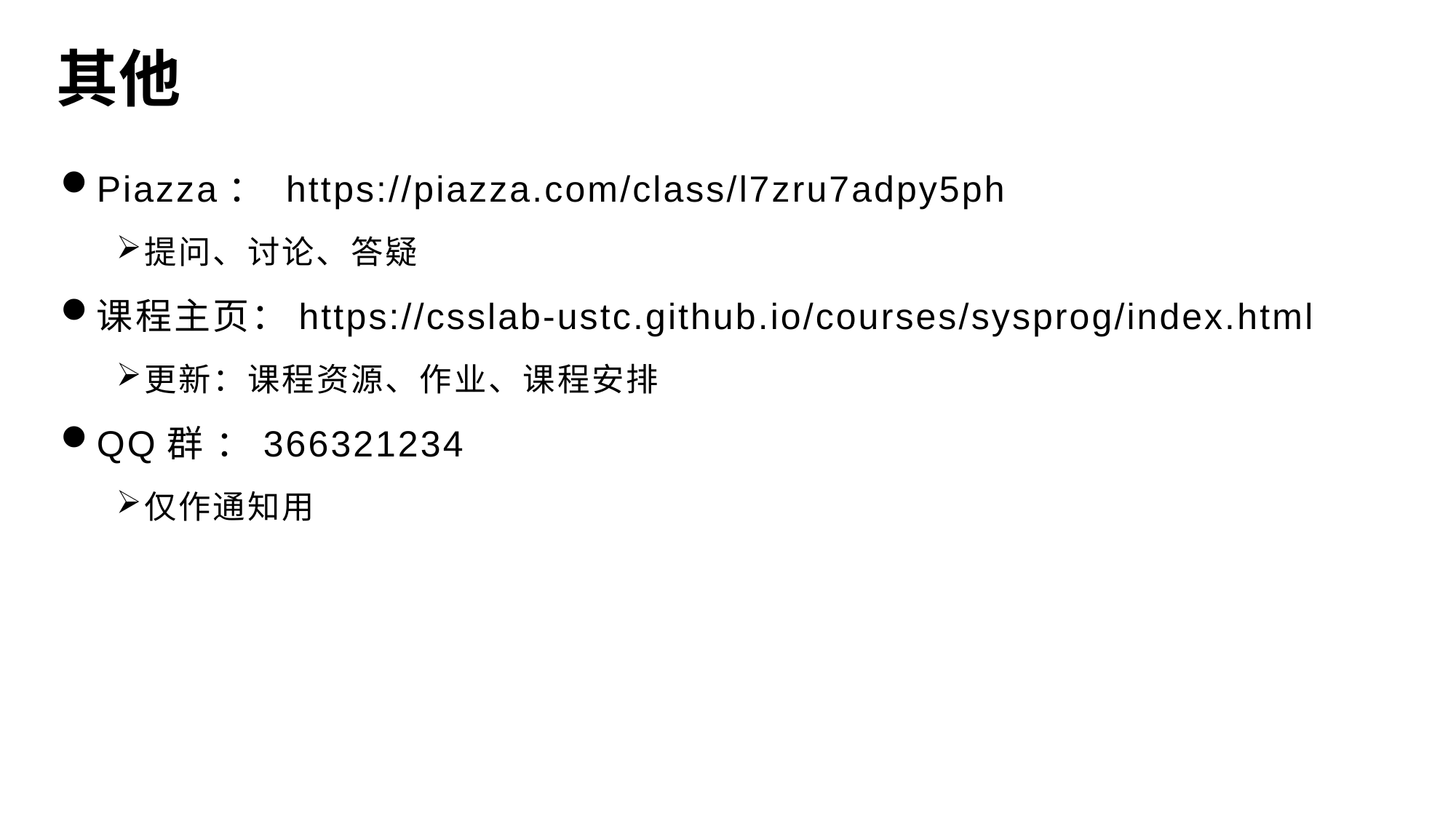

# 其他
Piazza： https://piazza.com/class/l7zru7adpy5ph
提问、讨论、答疑
课程主页：https://csslab-ustc.github.io/courses/sysprog/index.html
更新：课程资源、作业、课程安排
QQ群 ：366321234
仅作通知用